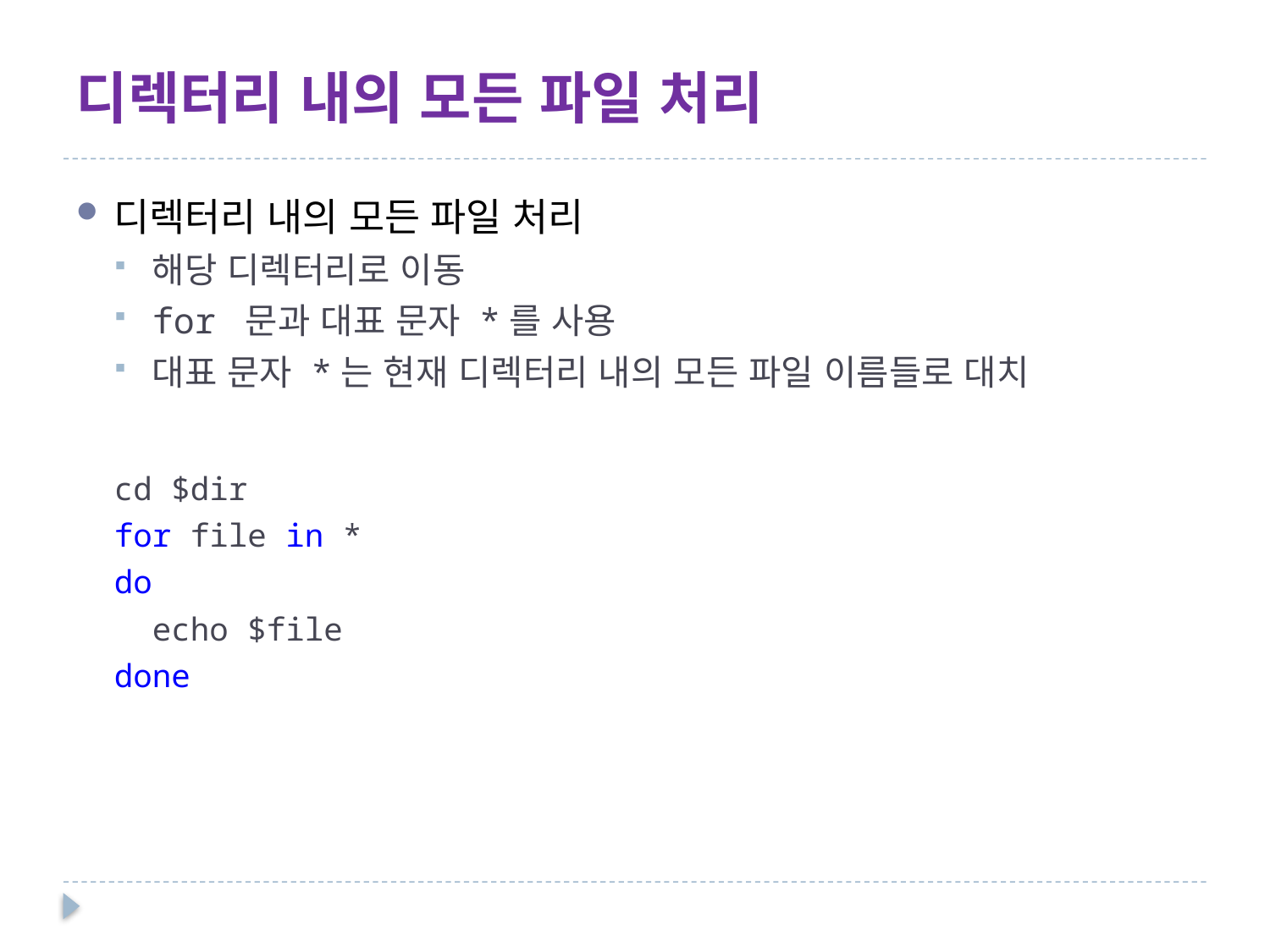

# 디렉터리 내의 모든 파일 처리
디렉터리 내의 모든 파일 처리
해당 디렉터리로 이동
for 문과 대표 문자 *를 사용
대표 문자 *는 현재 디렉터리 내의 모든 파일 이름들로 대치

cd $dir
for file in *
do
	echo $file
done